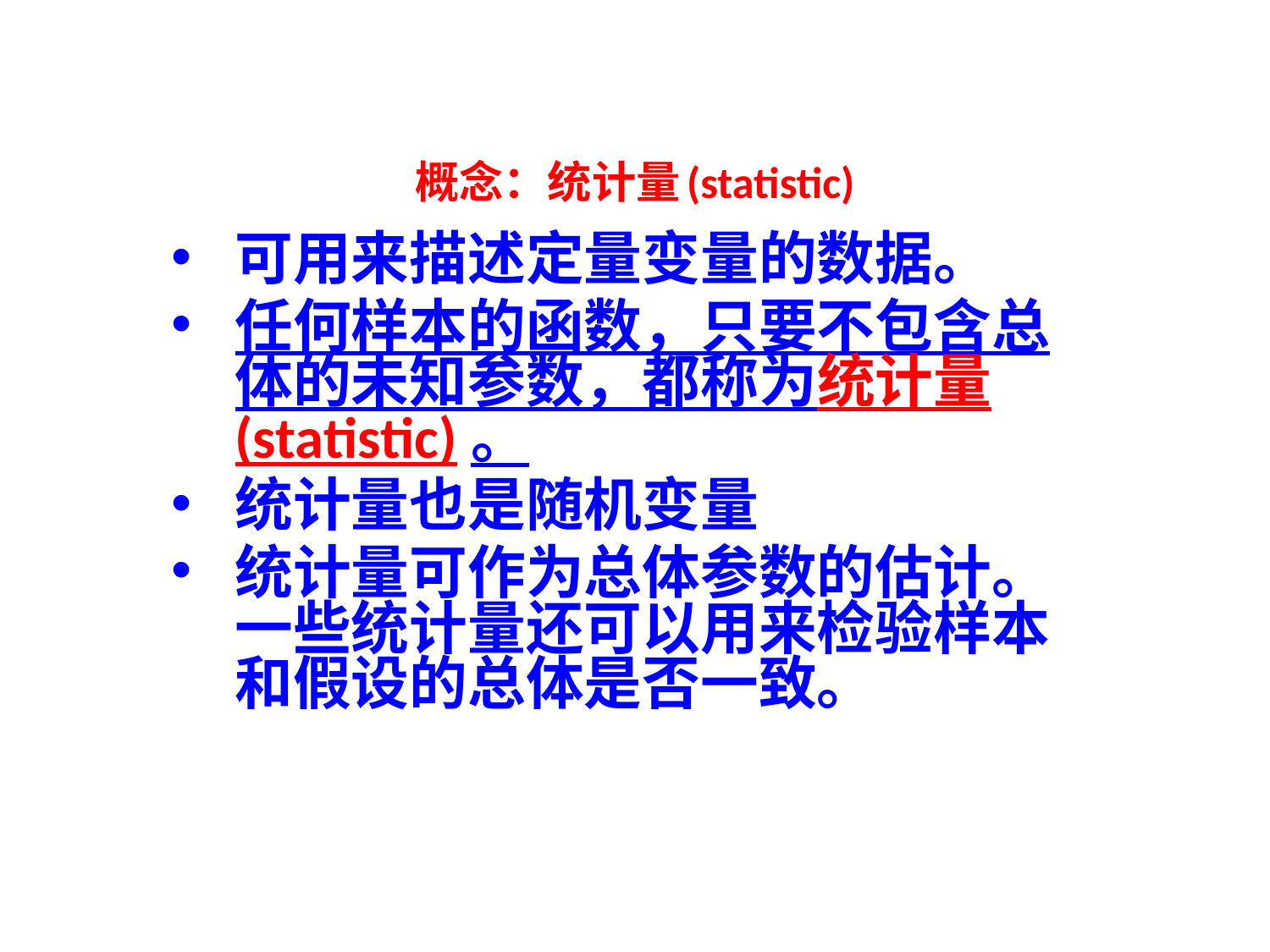

# 概念：统计量(statistic)
可用来描述定量变量的数据。
任何样本的函数，只要不包含总体的未知参数，都称为统计量(statistic)。
统计量也是随机变量
统计量可作为总体参数的估计。一些统计量还可以用来检验样本和假设的总体是否一致。